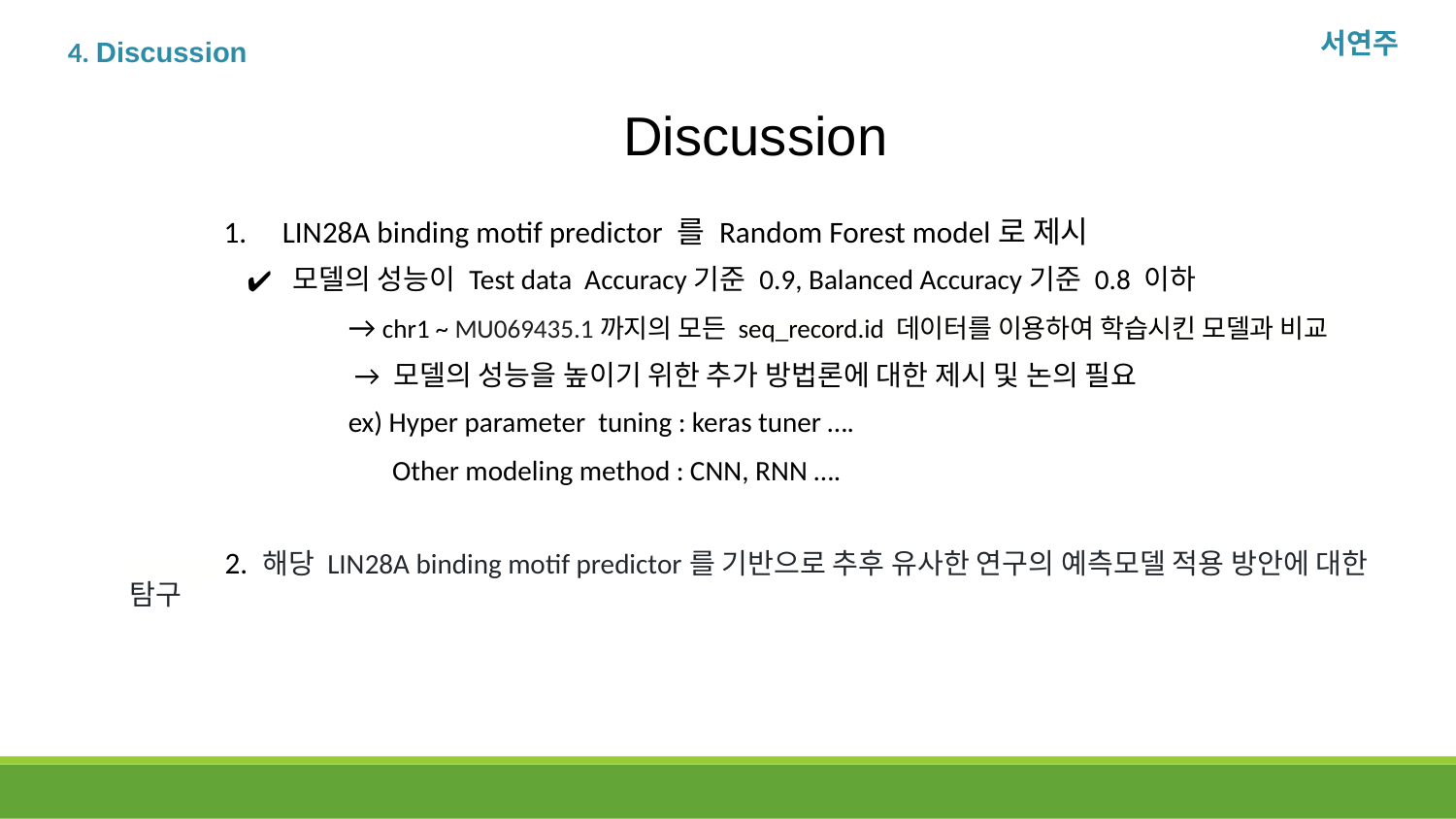

서연주
4. Discussion
# Discussion

 LIN28A binding motif predictor 를 Random Forest model로 제시
 모델의 성능이 Test data  Accuracy기준 0.9, Balanced Accuracy기준 0.8 이하
→ chr1 ~ MU069435.1까지의 모든 seq_record.id 데이터를 이용하여 학습시킨 모델과 비교
 → 모델의 성능을 높이기 위한 추가 방법론에 대한 제시 및 논의 필요
ex) Hyper parameter  tuning : keras tuner ….
       Other modeling method : CNN, RNN ….

                2. 해당 LIN28A binding motif predictor를 기반으로 추후 유사한 연구의 예측모델 적용 방안에 대한 탐구